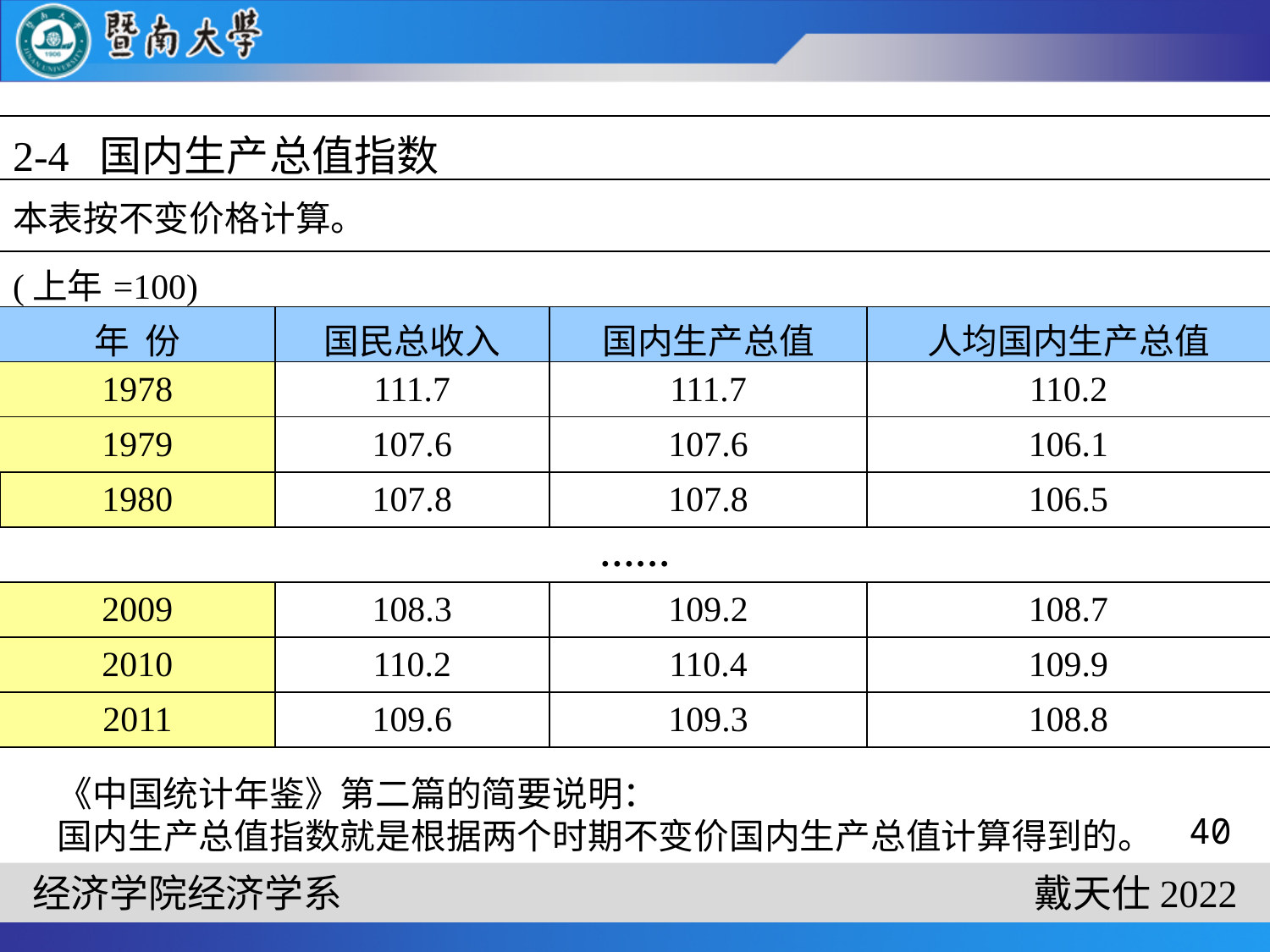

| 2-4 国内生产总值指数 |  |  |  |
| --- | --- | --- | --- |
| 本表按不变价格计算。 |  |  |  |
| (上年=100) |  |  |  |
| 年 份 | 国民总收入 | 国内生产总值 | 人均国内生产总值 |
| 1978 | 111.7 | 111.7 | 110.2 |
| 1979 | 107.6 | 107.6 | 106.1 |
| 1980 | 107.8 | 107.8 | 106.5 |
| …… |  |  |  |
| 2009 | 108.3 | 109.2 | 108.7 |
| 2010 | 110.2 | 110.4 | 109.9 |
| 2011 | 109.6 | 109.3 | 108.8 |
《中国统计年鉴》第二篇的简要说明：
国内生产总值指数就是根据两个时期不变价国内生产总值计算得到的。
40